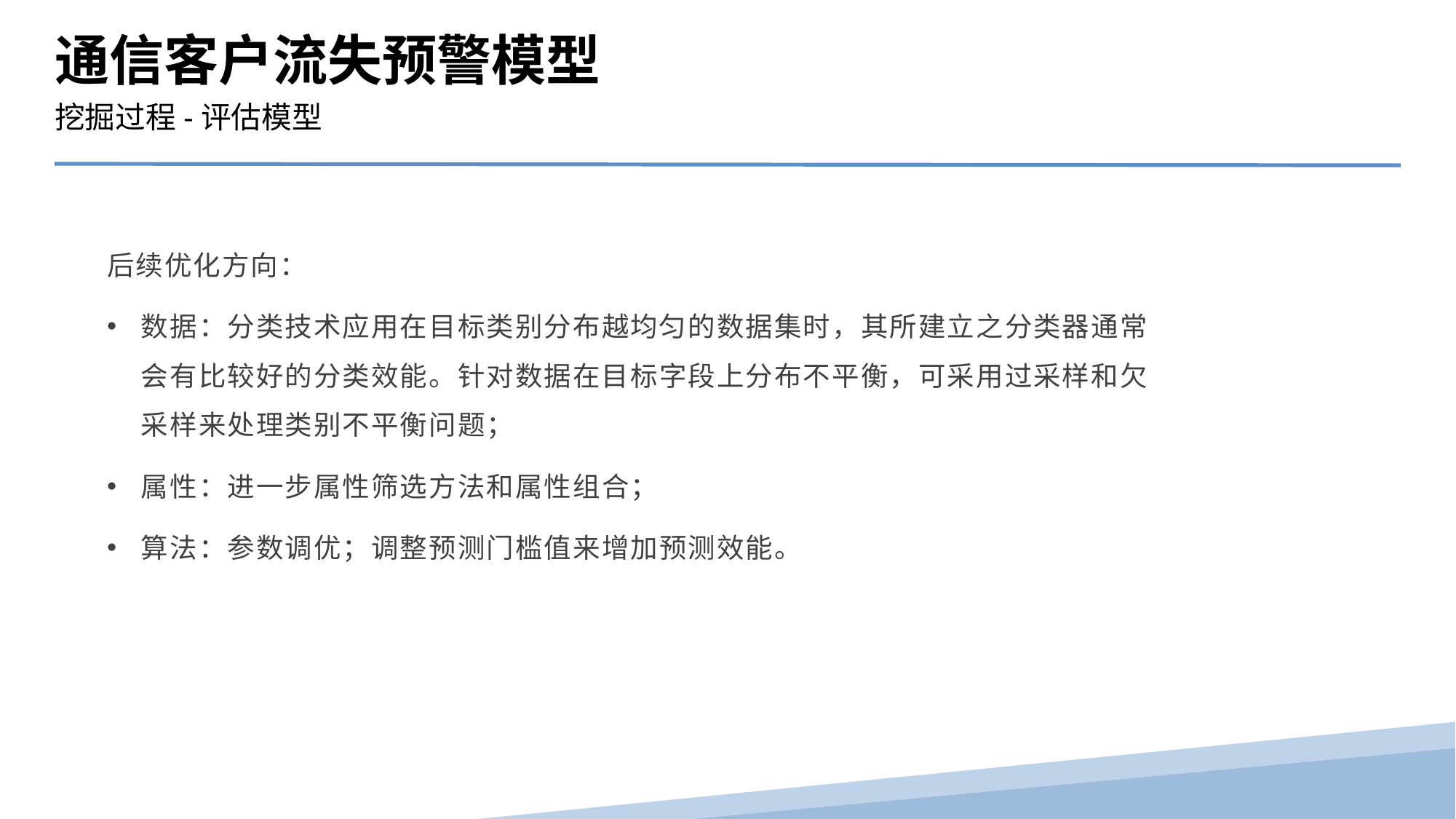

通信客户流失预警模型
挖掘过程-评估模型
后续优化方向：
数据：分类技术应用在目标类别分布越均匀的数据集时，其所建立之分类器通常会有比较好的分类效能。针对数据在目标字段上分布不平衡，可采用过采样和欠采样来处理类别不平衡问题；
属性：进一步属性筛选方法和属性组合；
算法：参数调优；调整预测门槛值来增加预测效能。